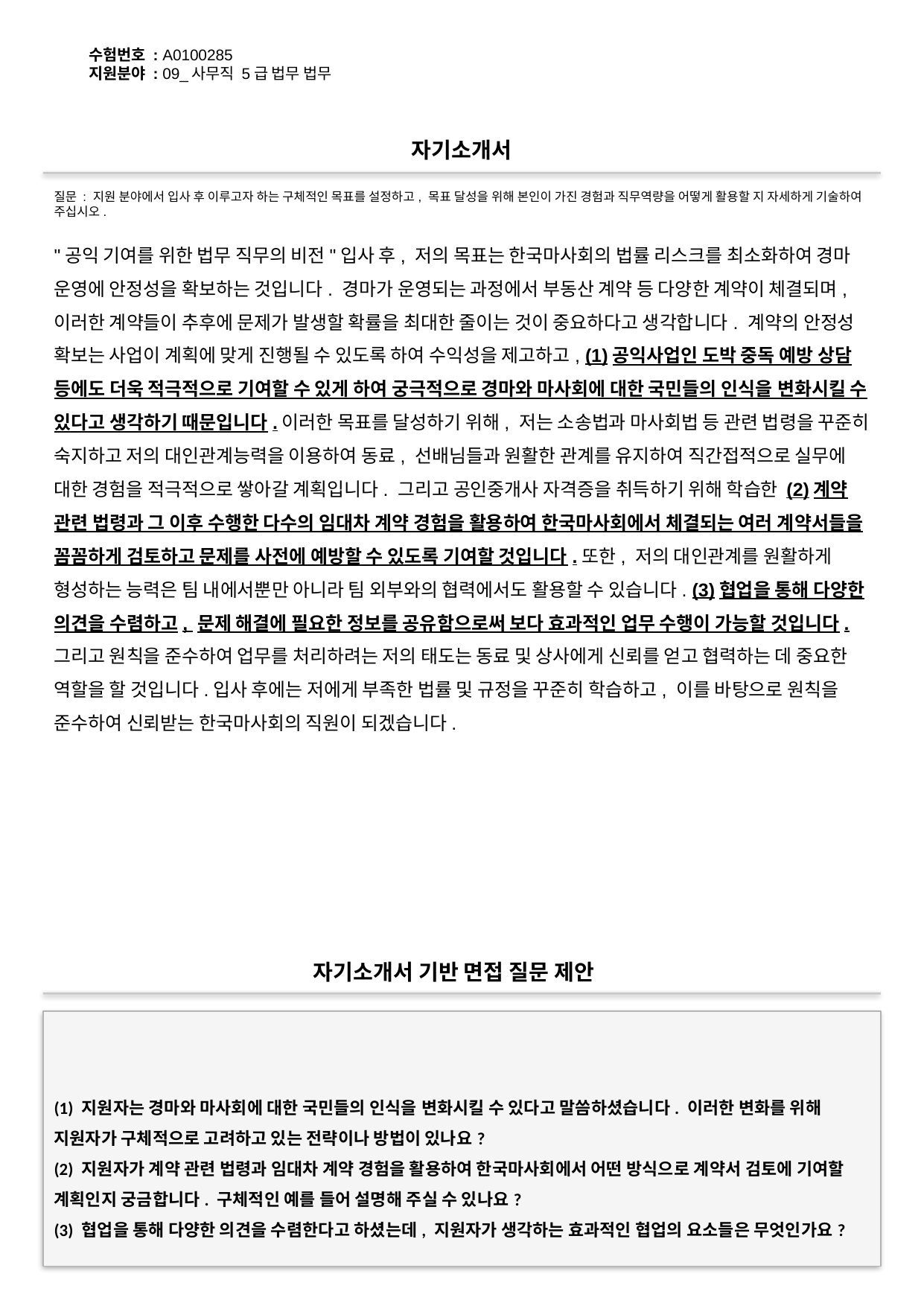

수험번호 : A0100285
지원분야 : 09_사무직 5급 법무 법무
#

자기소개서

질문 : 지원 분야에서 입사 후 이루고자 하는 구체적인 목표를 설정하고, 목표 달성을 위해 본인이 가진 경험과 직무역량을 어떻게 활용할 지 자세하게 기술하여 주십시오.

"공익 기여를 위한 법무 직무의 비전"입사 후, 저의 목표는 한국마사회의 법률 리스크를 최소화하여 경마 운영에 안정성을 확보하는 것입니다. 경마가 운영되는 과정에서 부동산 계약 등 다양한 계약이 체결되며, 이러한 계약들이 추후에 문제가 발생할 확률을 최대한 줄이는 것이 중요하다고 생각합니다. 계약의 안정성 확보는 사업이 계획에 맞게 진행될 수 있도록 하여 수익성을 제고하고, (1)공익사업인 도박 중독 예방 상담 등에도 더욱 적극적으로 기여할 수 있게 하여 궁극적으로 경마와 마사회에 대한 국민들의 인식을 변화시킬 수 있다고 생각하기 때문입니다.이러한 목표를 달성하기 위해, 저는 소송법과 마사회법 등 관련 법령을 꾸준히 숙지하고 저의 대인관계능력을 이용하여 동료, 선배님들과 원활한 관계를 유지하여 직간접적으로 실무에 대한 경험을 적극적으로 쌓아갈 계획입니다. 그리고 공인중개사 자격증을 취득하기 위해 학습한 (2)계약 관련 법령과 그 이후 수행한 다수의 임대차 계약 경험을 활용하여 한국마사회에서 체결되는 여러 계약서들을 꼼꼼하게 검토하고 문제를 사전에 예방할 수 있도록 기여할 것입니다.또한, 저의 대인관계를 원활하게 형성하는 능력은 팀 내에서뿐만 아니라 팀 외부와의 협력에서도 활용할 수 있습니다. (3)협업을 통해 다양한 의견을 수렴하고, 문제 해결에 필요한 정보를 공유함으로써 보다 효과적인 업무 수행이 가능할 것입니다. 그리고 원칙을 준수하여 업무를 처리하려는 저의 태도는 동료 및 상사에게 신뢰를 얻고 협력하는 데 중요한 역할을 할 것입니다.입사 후에는 저에게 부족한 법률 및 규정을 꾸준히 학습하고, 이를 바탕으로 원칙을 준수하여 신뢰받는 한국마사회의 직원이 되겠습니다.

자기소개서 기반 면접 질문 제안

(1) 지원자는 경마와 마사회에 대한 국민들의 인식을 변화시킬 수 있다고 말씀하셨습니다. 이러한 변화를 위해 지원자가 구체적으로 고려하고 있는 전략이나 방법이 있나요?
(2) 지원자가 계약 관련 법령과 임대차 계약 경험을 활용하여 한국마사회에서 어떤 방식으로 계약서 검토에 기여할 계획인지 궁금합니다. 구체적인 예를 들어 설명해 주실 수 있나요?
(3) 협업을 통해 다양한 의견을 수렴한다고 하셨는데, 지원자가 생각하는 효과적인 협업의 요소들은 무엇인가요?